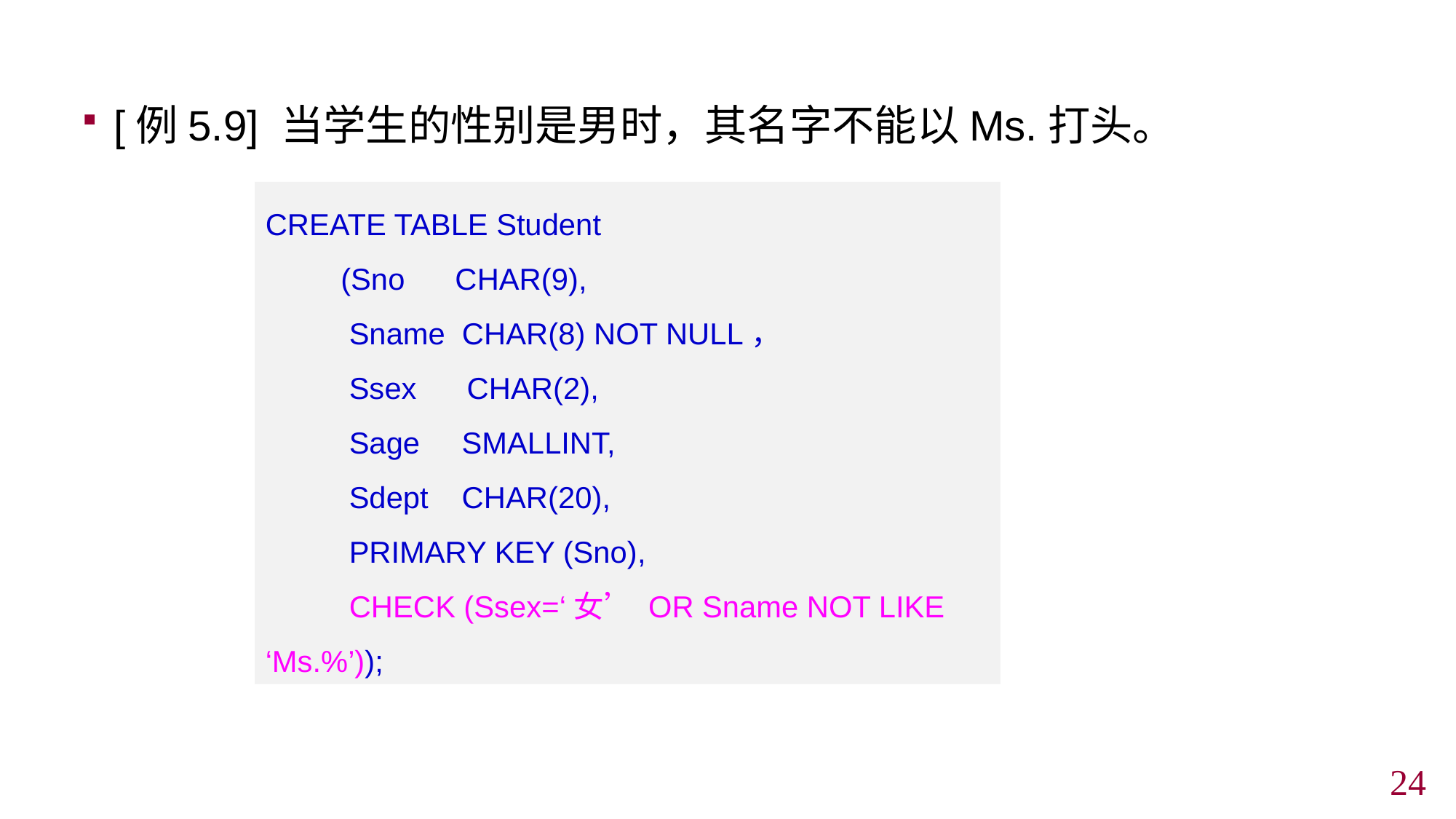

[例5.9] 当学生的性别是男时，其名字不能以Ms.打头。
CREATE TABLE Student
         (Sno      CHAR(9),
          Sname  CHAR(8) NOT NULL，
          Ssex      CHAR(2),
          Sage     SMALLINT,
          Sdept    CHAR(20),
          PRIMARY KEY (Sno),
          CHECK (Ssex=‘女’ OR Sname NOT LIKE ‘Ms.%’));
24